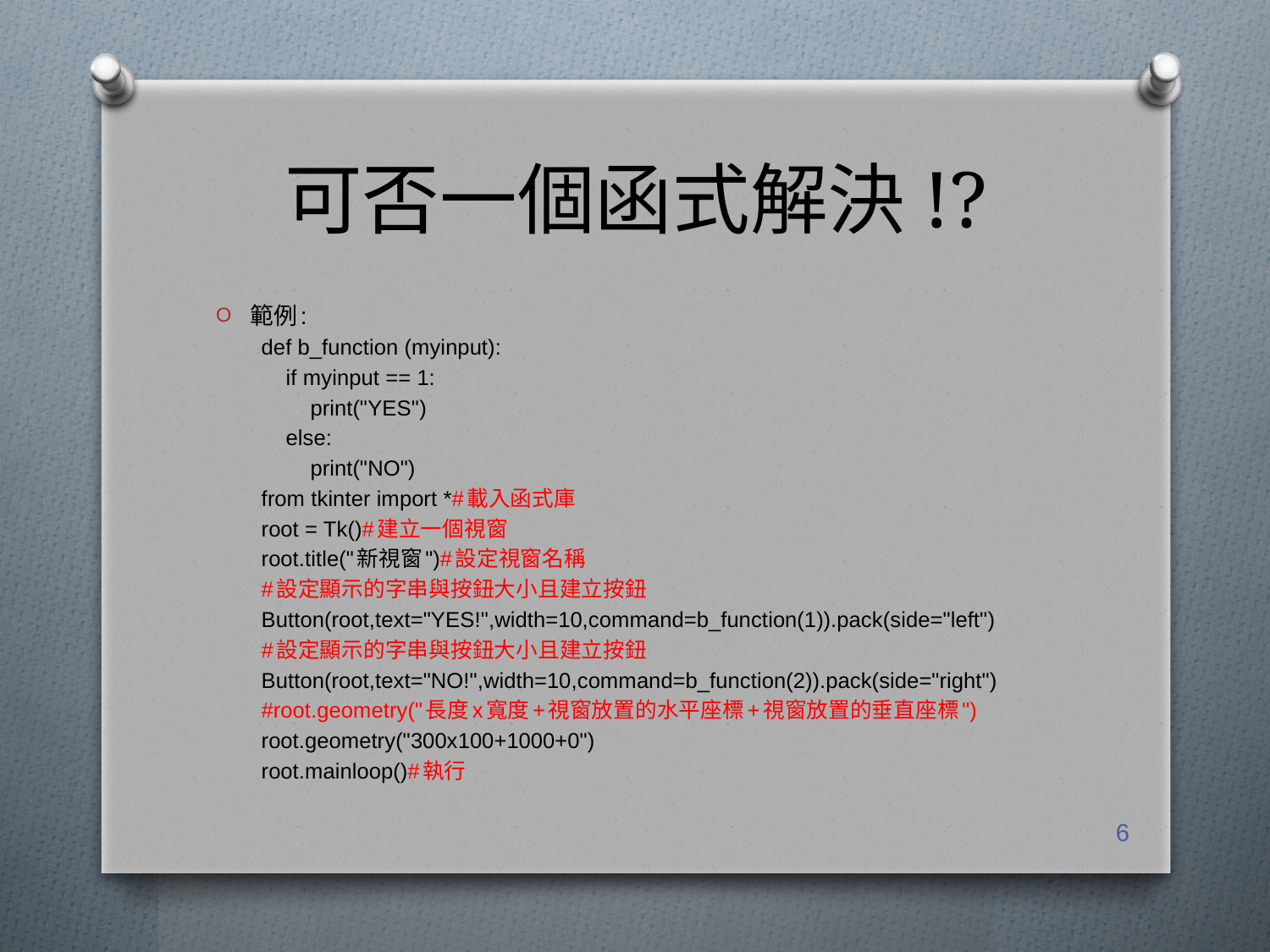

# 可否一個函式解決!?
範例:
def b_function (myinput):
    if myinput == 1:
        print("YES")
    else:
        print("NO")
from tkinter import *#載入函式庫
root = Tk()#建立一個視窗
root.title("新視窗")#設定視窗名稱
#設定顯示的字串與按鈕大小且建立按鈕
Button(root,text="YES!",width=10,command=b_function(1)).pack(side="left")
#設定顯示的字串與按鈕大小且建立按鈕
Button(root,text="NO!",width=10,command=b_function(2)).pack(side="right")
#root.geometry("長度x寬度+視窗放置的水平座標+視窗放置的垂直座標")
root.geometry("300x100+1000+0")
root.mainloop()#執行

6